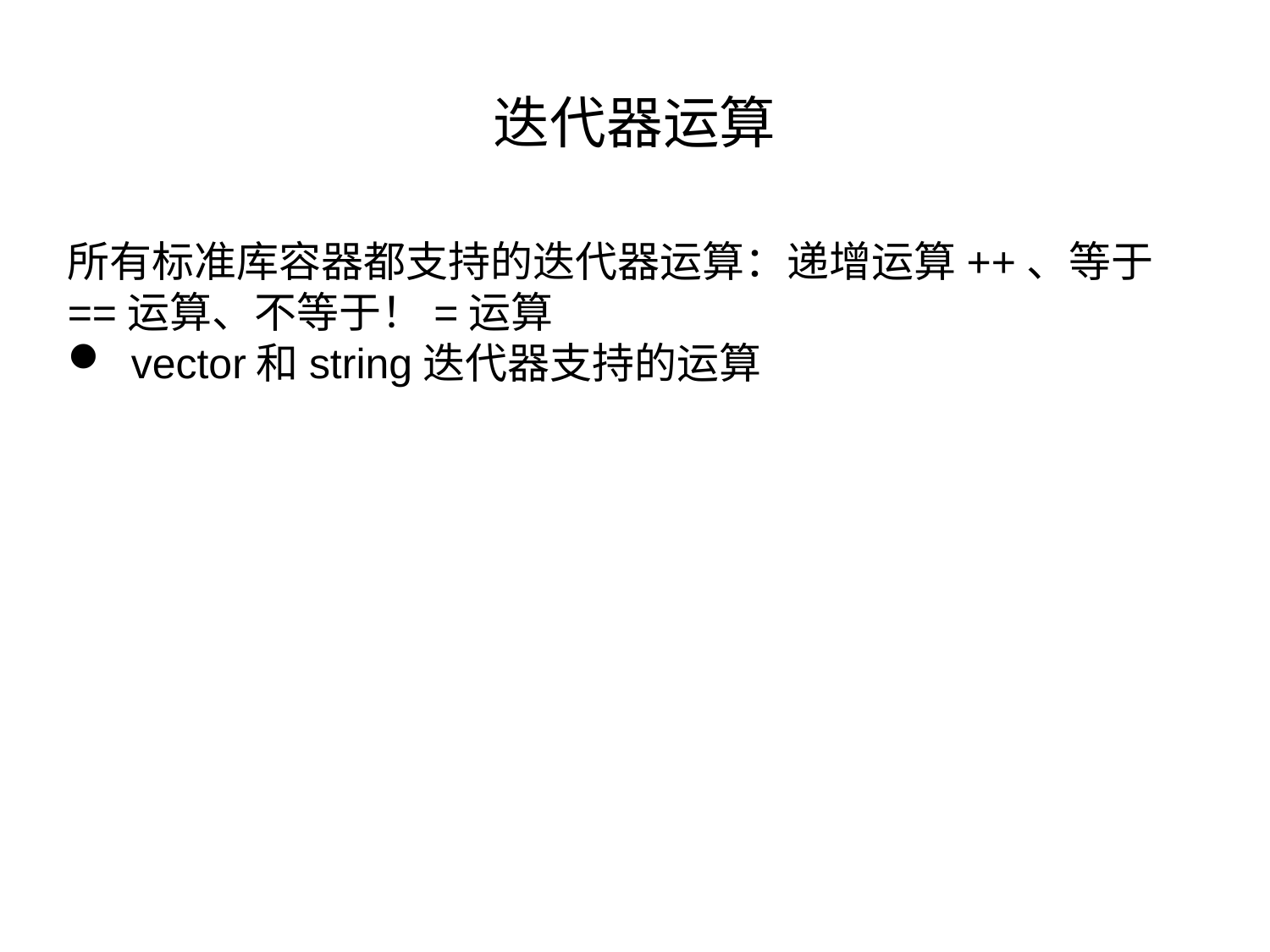

迭代器运算
所有标准库容器都支持的迭代器运算：递增运算++、等于==运算、不等于！=运算
vector和string迭代器支持的运算